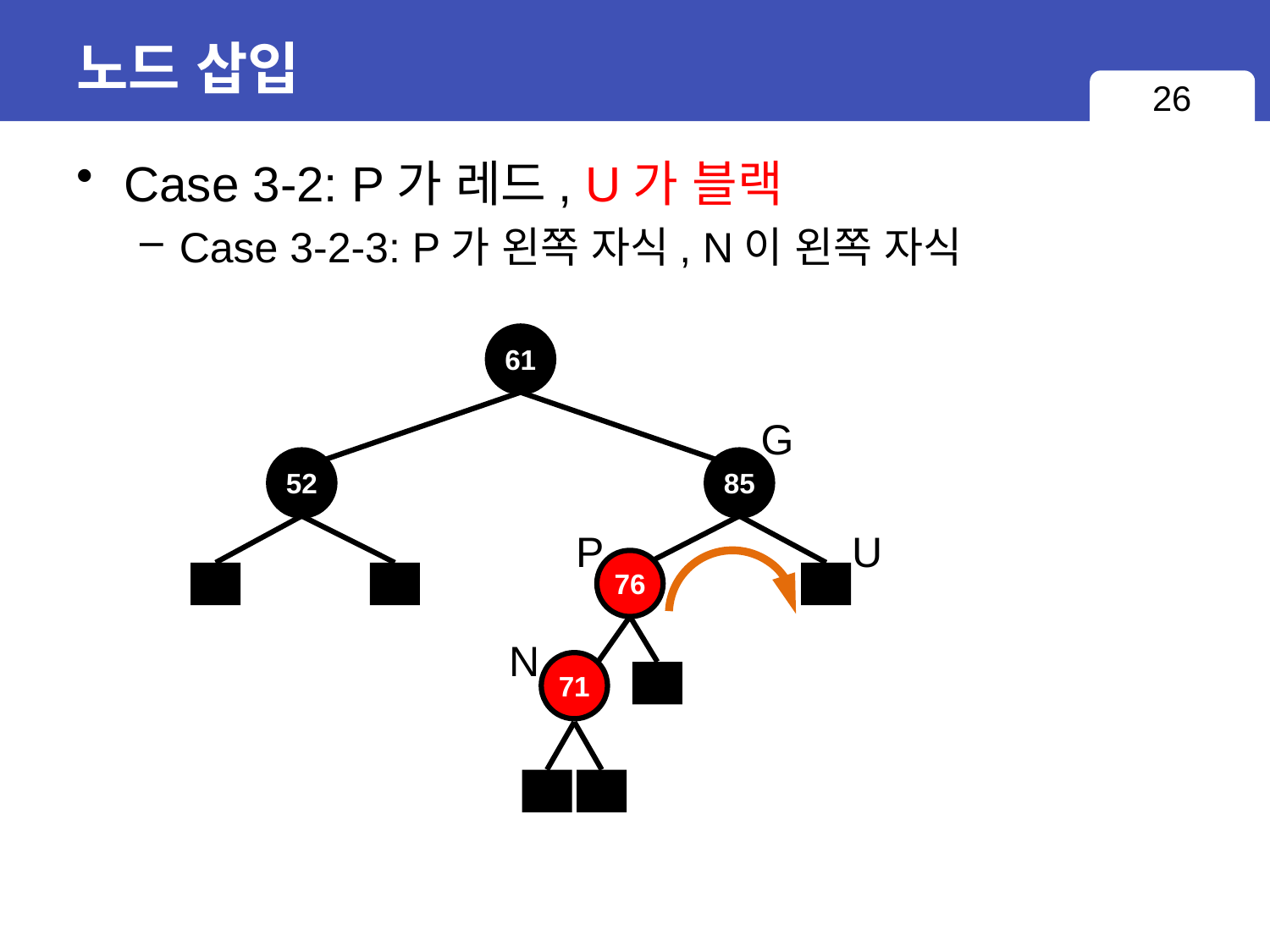

# 노드 삽입
26
Case 3-2: P가 레드, U가 블랙
Case 3-2-3: P가 왼쪽 자식, N이 왼쪽 자식
61
G
52
85
P
U
76

N
71